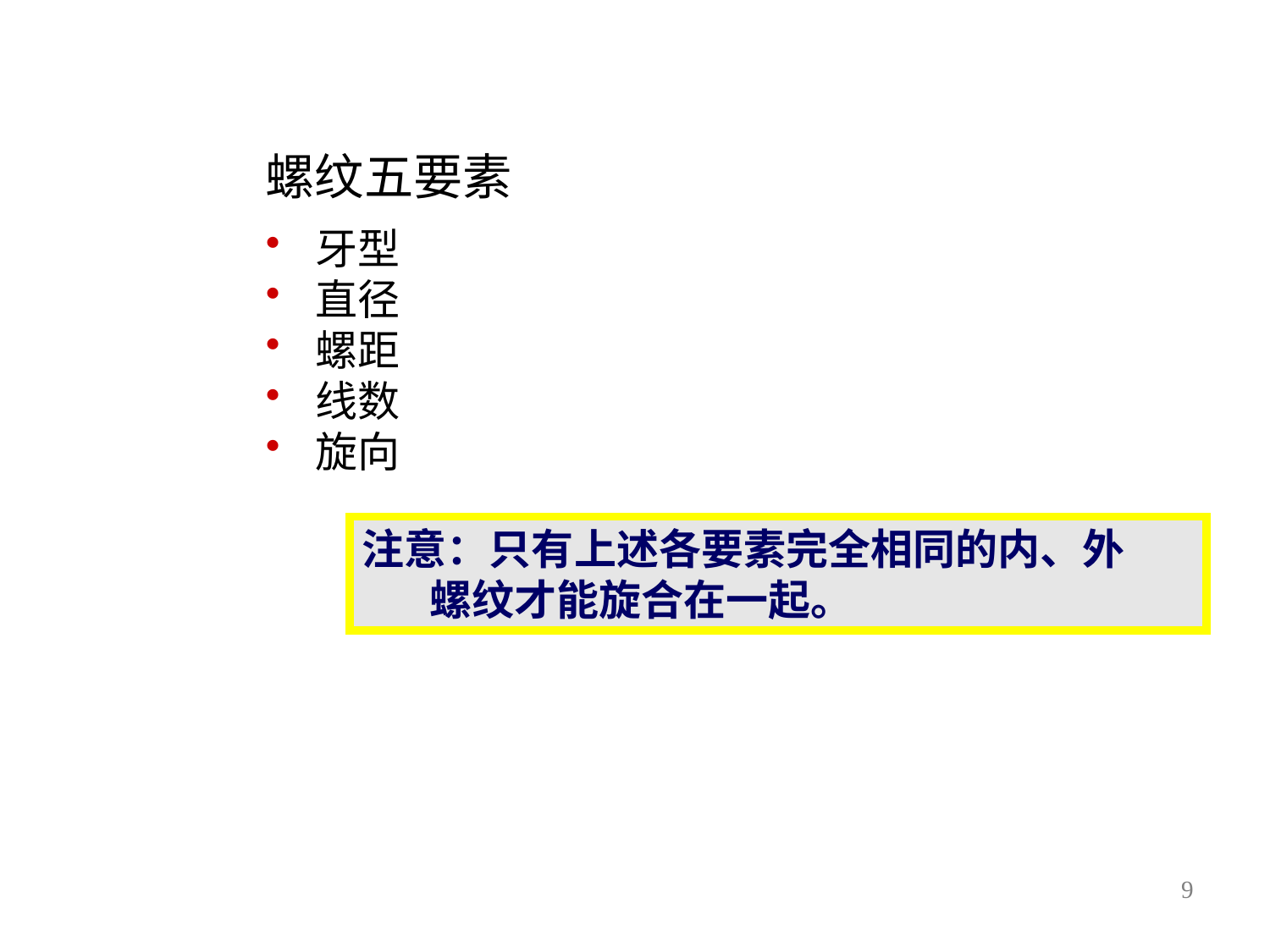

螺纹五要素

 牙型
 直径
 螺距
 线数
 旋向
注意：只有上述各要素完全相同的内、外
      螺纹才能旋合在一起。
9